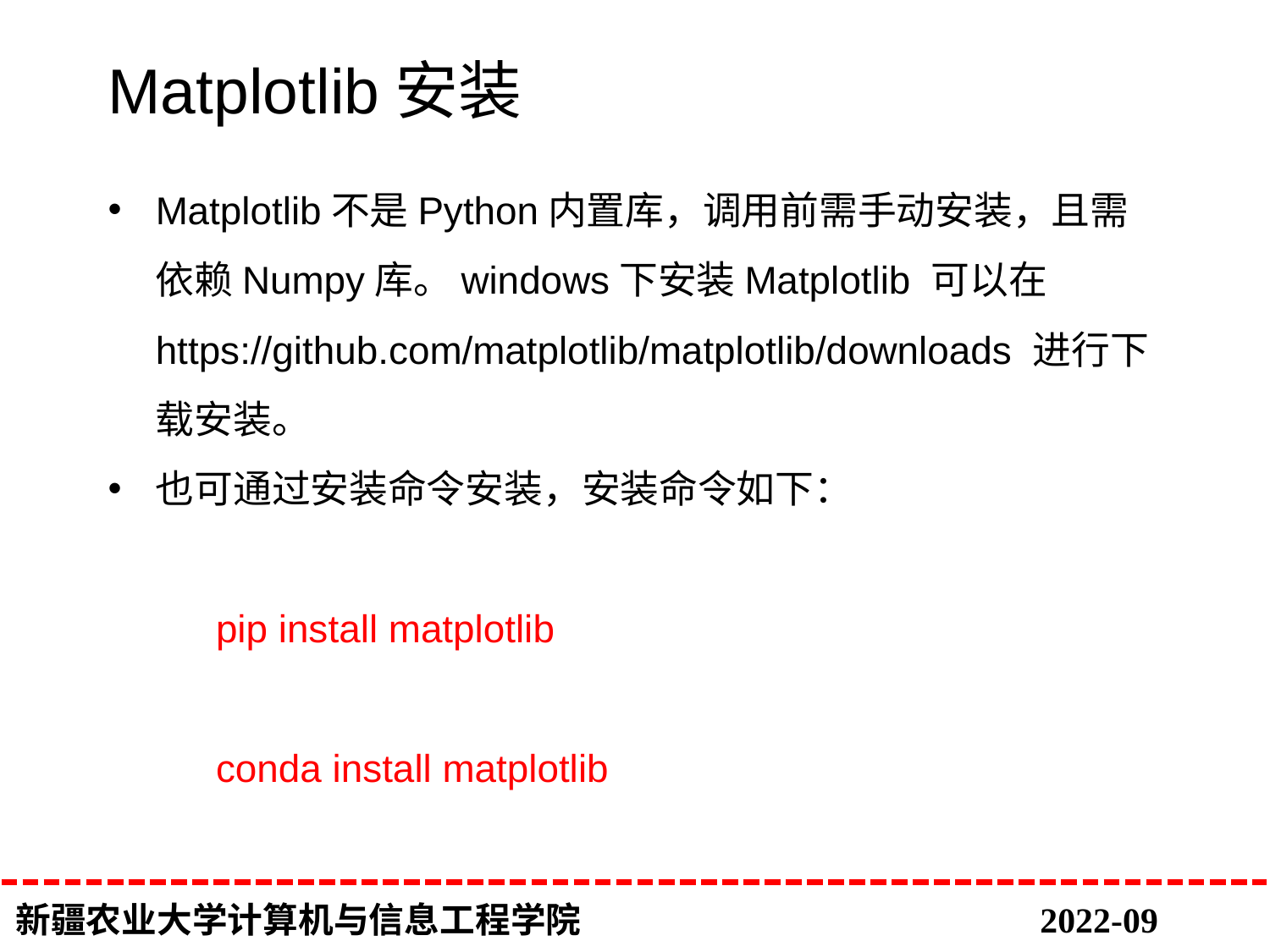

# Matplotlib安装
Matplotlib不是Python内置库，调用前需手动安装，且需依赖Numpy库。windows下安装Matplotlib 可以在 https://github.com/matplotlib/matplotlib/downloads 进行下载安装。
也可通过安装命令安装，安装命令如下：

          pip install matplotlib

          conda install matplotlib